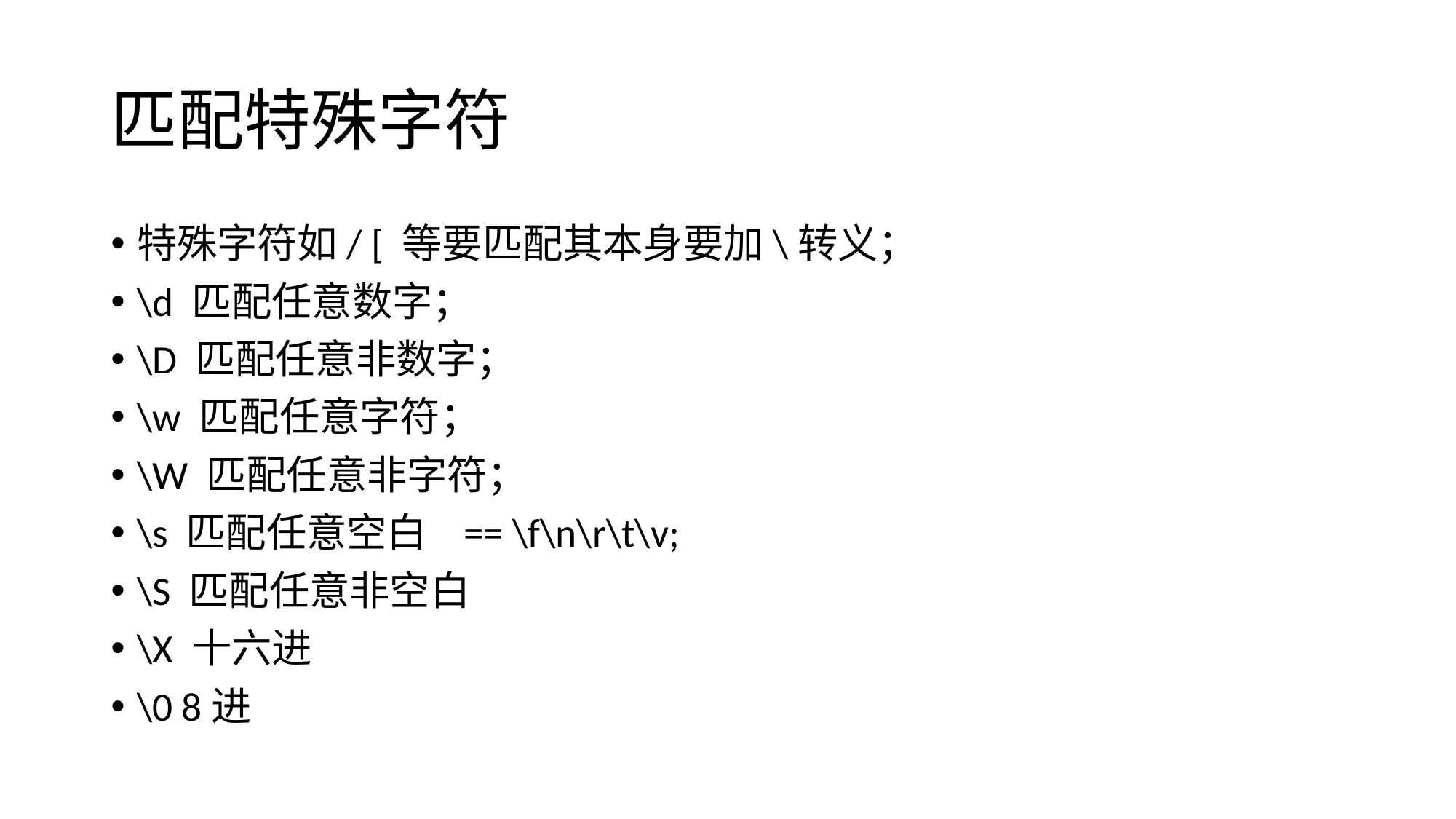

# 匹配特殊字符
特殊字符如/ [ 等要匹配其本身要加\转义；
\d 匹配任意数字；
\D 匹配任意非数字；
\w 匹配任意字符；
\W 匹配任意非字符；
\s 匹配任意空白   == \f\n\r\t\v;
\S 匹配任意非空白
\X 十六进
\0 8进